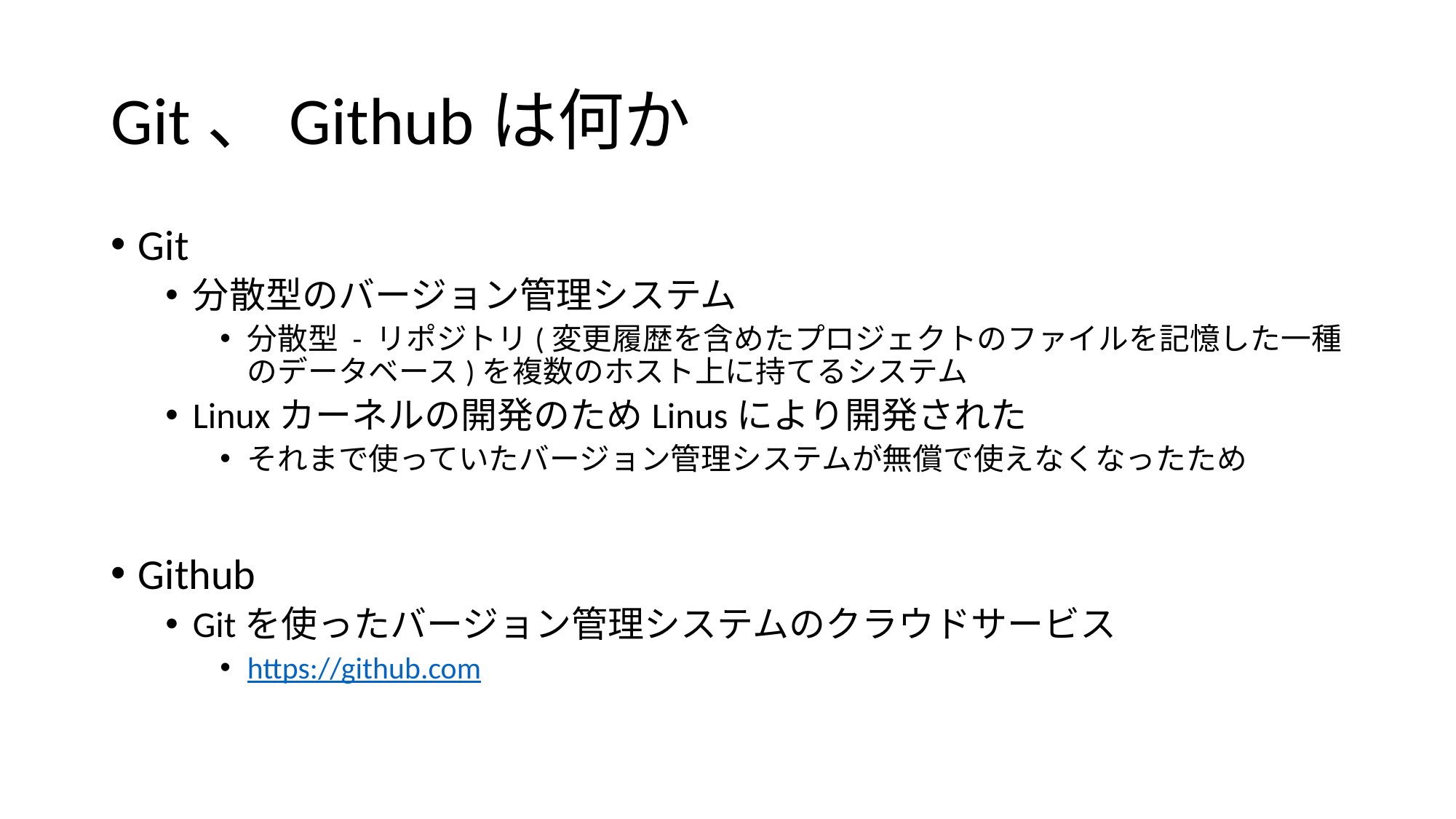

# Git、Githubは何か
Git
分散型のバージョン管理システム
分散型 - リポジトリ(変更履歴を含めたプロジェクトのファイルを記憶した一種のデータベース)を複数のホスト上に持てるシステム
Linuxカーネルの開発のためLinusにより開発された
それまで使っていたバージョン管理システムが無償で使えなくなったため

Github
Gitを使ったバージョン管理システムのクラウドサービス
https://github.com